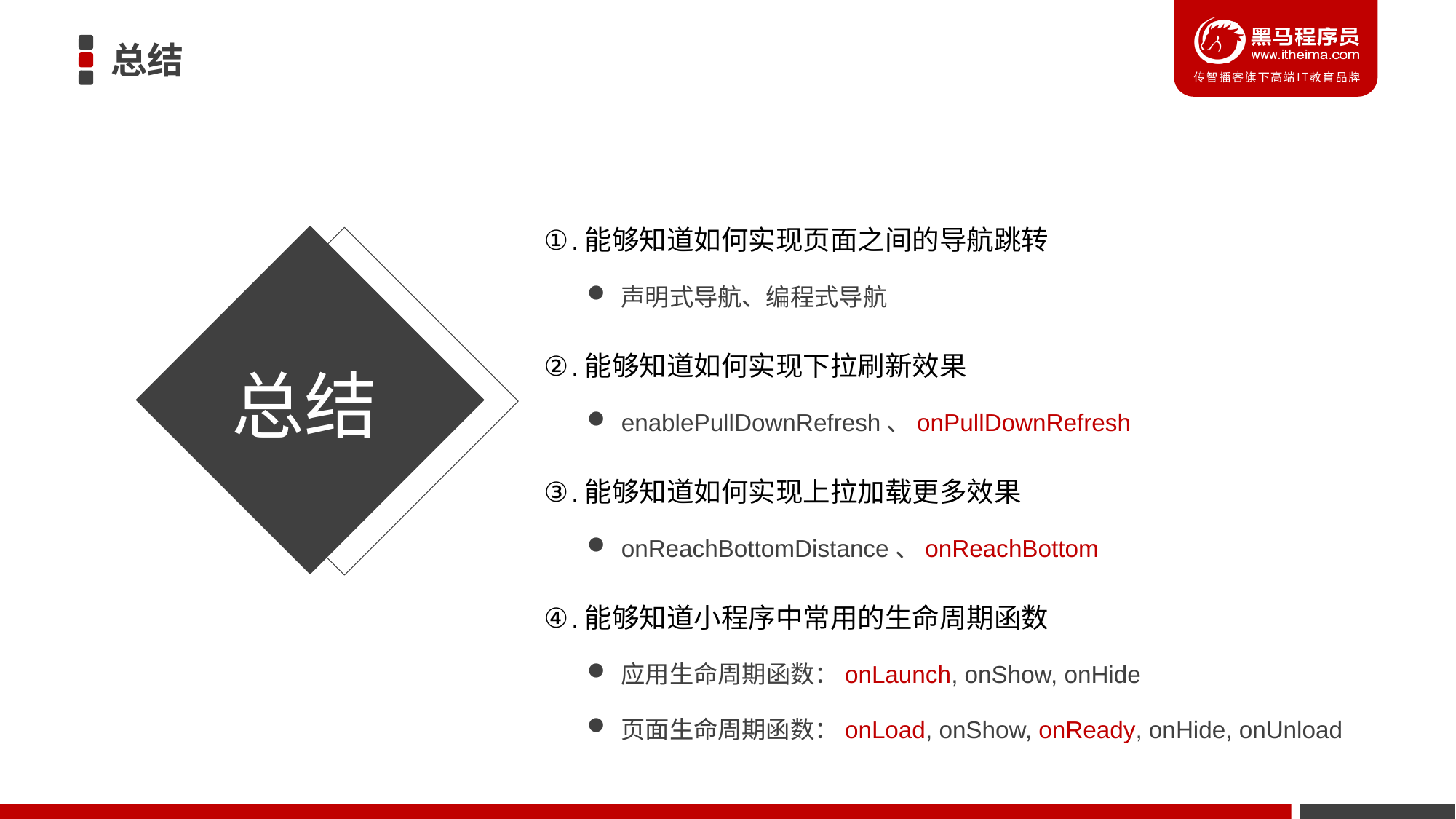

# 总结
能够知道如何实现页面之间的导航跳转
声明式导航、编程式导航
能够知道如何实现下拉刷新效果
enablePullDownRefresh、onPullDownRefresh
能够知道如何实现上拉加载更多效果
onReachBottomDistance、onReachBottom
能够知道小程序中常用的生命周期函数
应用生命周期函数：onLaunch, onShow, onHide
页面生命周期函数：onLoad, onShow, onReady, onHide, onUnload